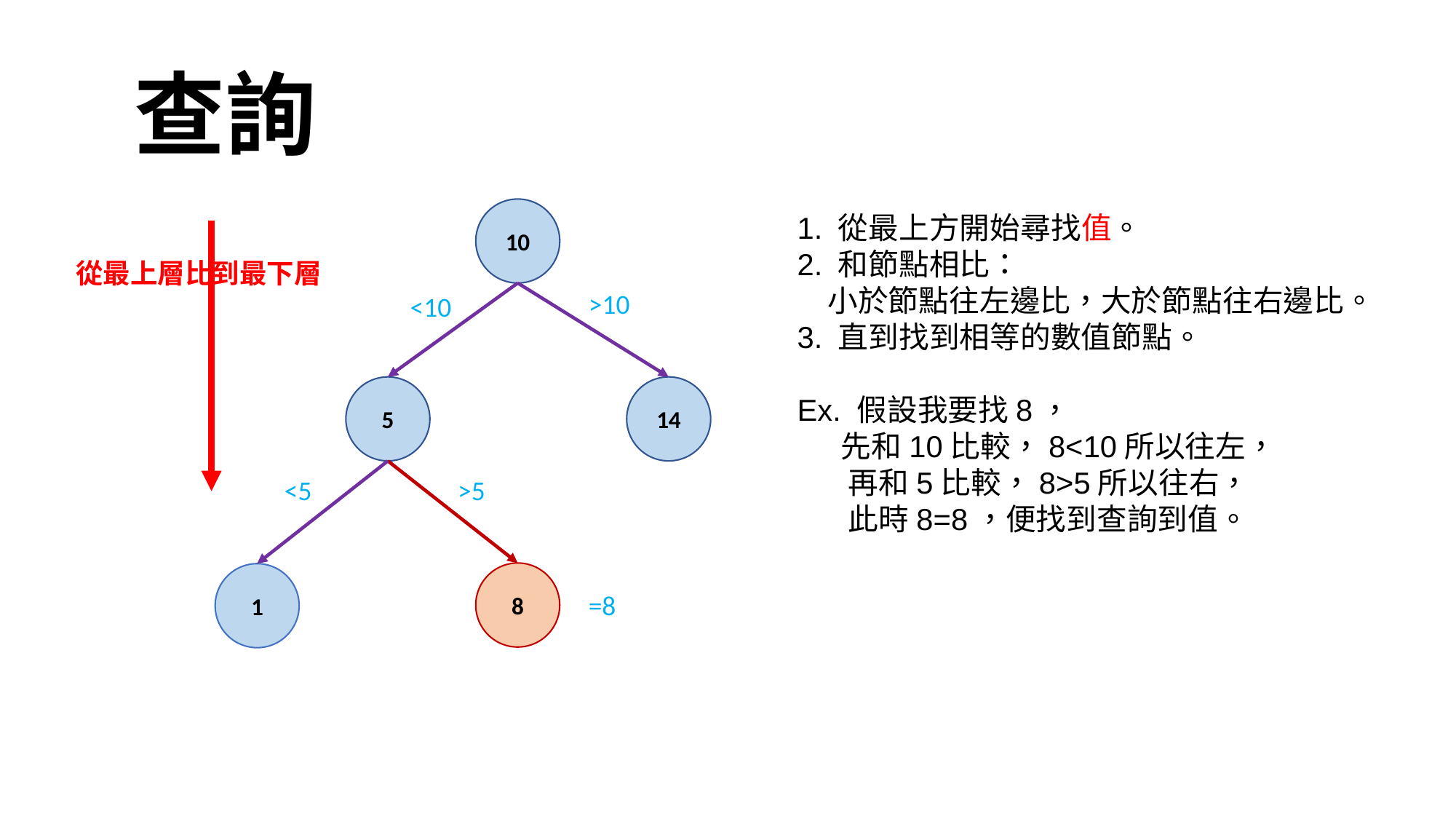

# 查詢
10
1. 從最上方開始尋找值。
2. 和節點相比：
　小於節點往左邊比，大於節點往右邊比。
3. 直到找到相等的數值節點。

Ex. 假設我要找8，
　  先和10比較，8<10所以往左，
  　再和5比較，8>5所以往右，
  　此時8=8，便找到查詢到值。

從最上層比到最下層
>10
<10
5
14
<5
>5
8
1
=8